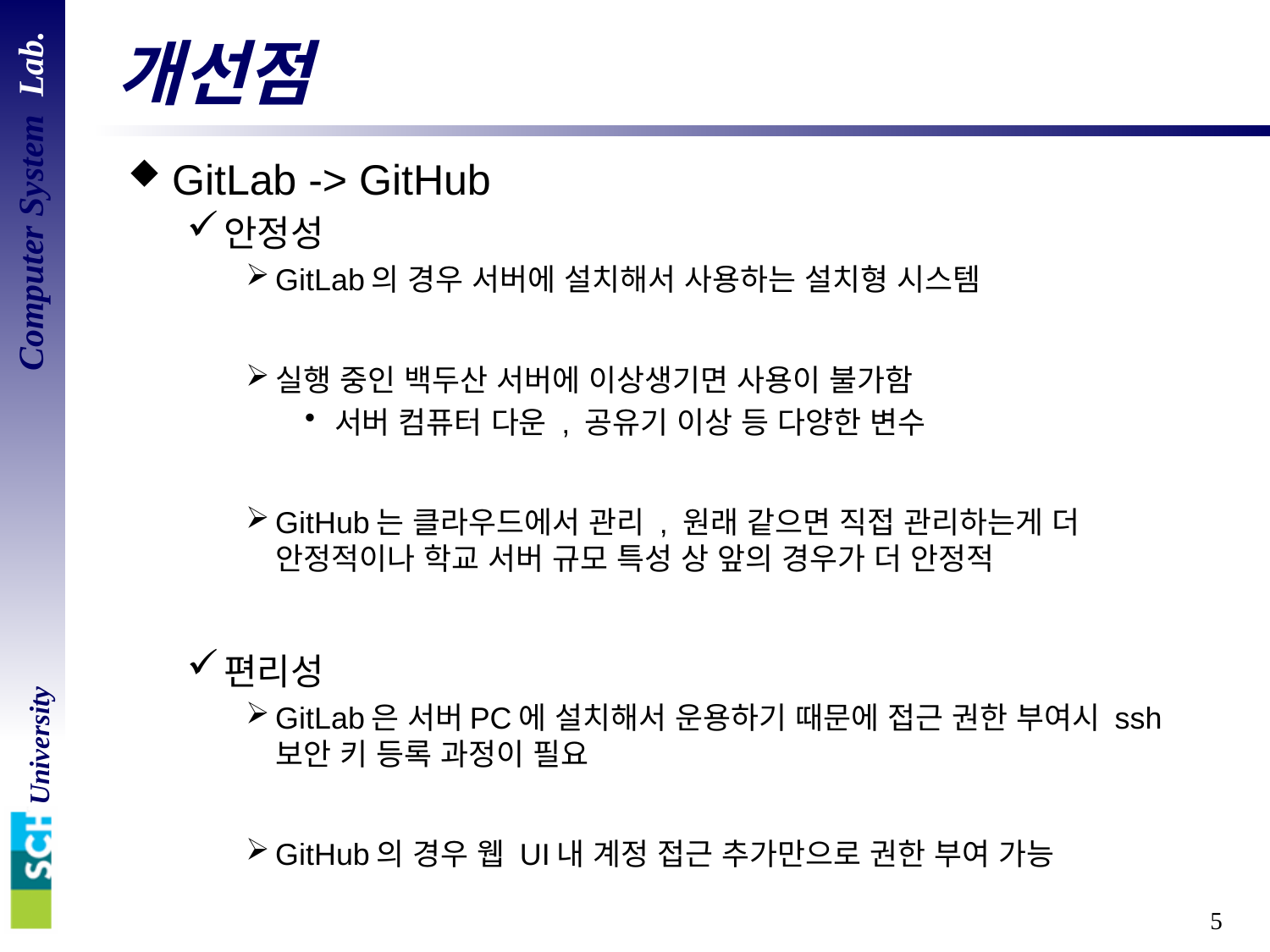

# 개선점
GitLab -> GitHub
안정성
GitLab의 경우 서버에 설치해서 사용하는 설치형 시스템

실행 중인 백두산 서버에 이상생기면 사용이 불가함
서버 컴퓨터 다운 , 공유기 이상 등 다양한 변수

GitHub는 클라우드에서 관리 , 원래 같으면 직접 관리하는게 더 안정적이나 학교 서버 규모 특성 상 앞의 경우가 더 안정적

편리성
GitLab은 서버PC에 설치해서 운용하기 때문에 접근 권한 부여시 ssh 보안 키 등록 과정이 필요

GitHub의 경우 웹 UI내 계정 접근 추가만으로 권한 부여 가능